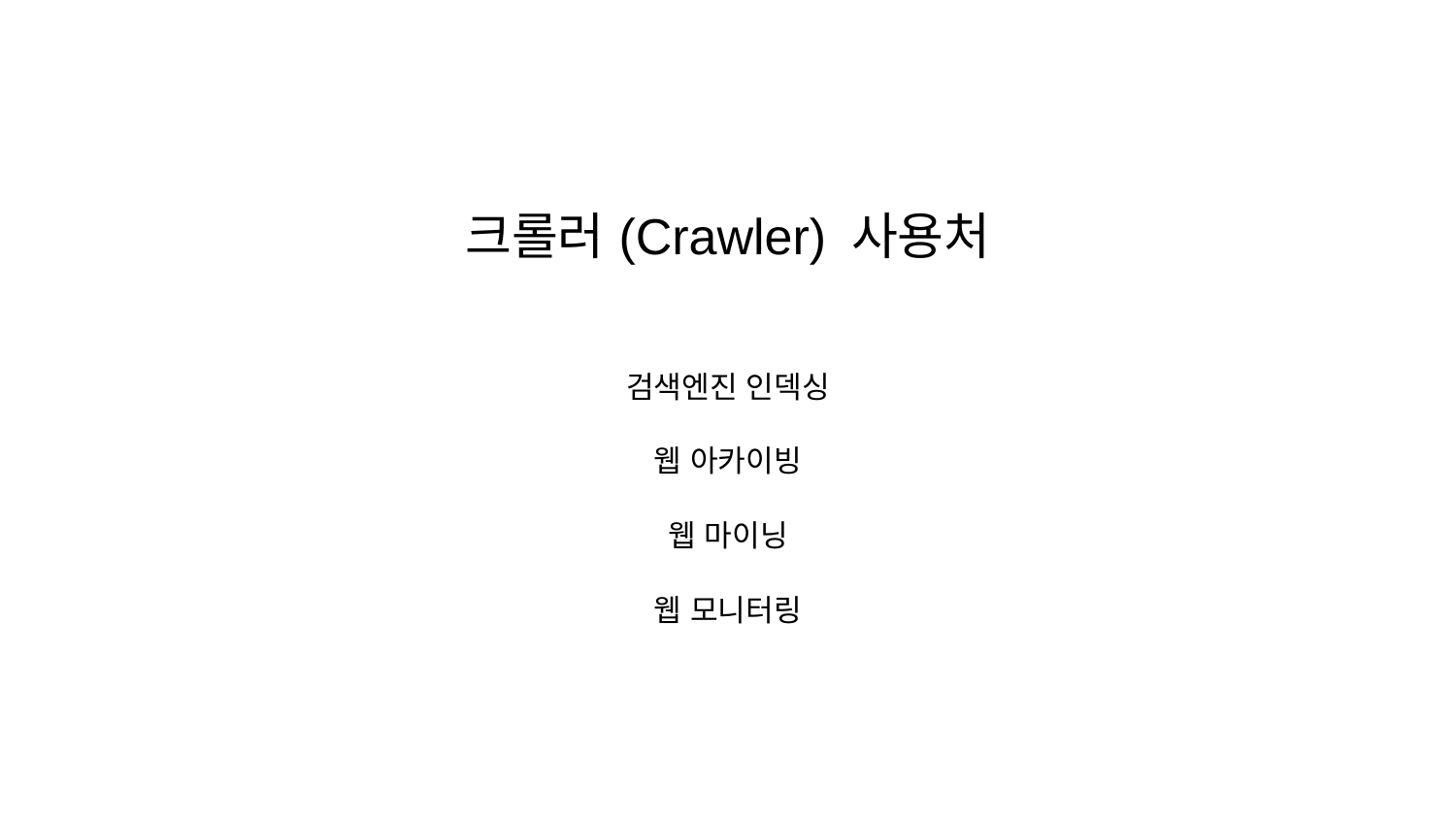

크롤러(Crawler) 사용처

검색엔진 인덱싱
웹 아카이빙
웹 마이닝
웹 모니터링